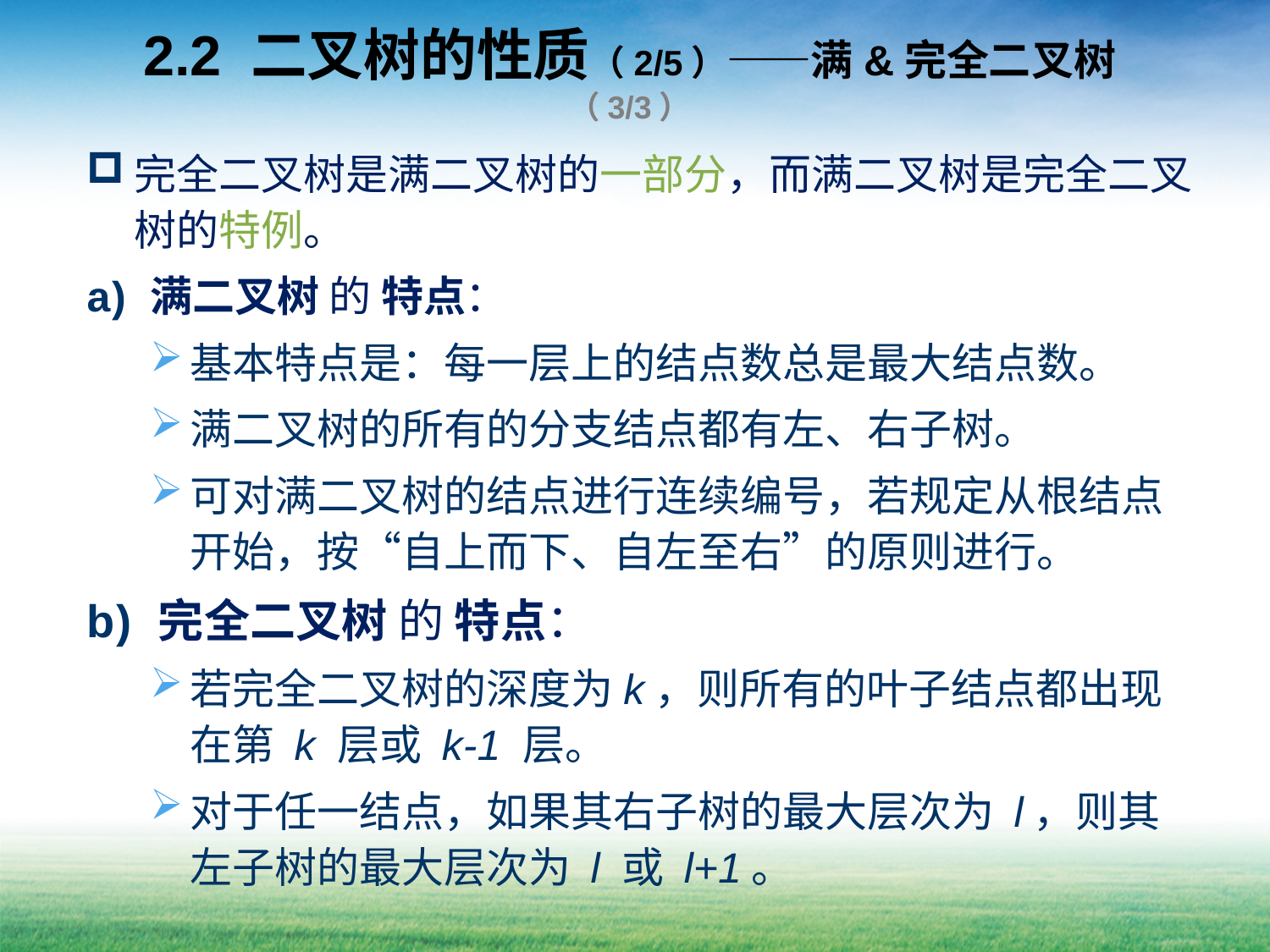

# 2.2 二叉树的性质（2/5）——满&完全二叉树（3/3）
完全二叉树是满二叉树的一部分，而满二叉树是完全二叉树的特例。
满二叉树 的 特点：
基本特点是：每一层上的结点数总是最大结点数。
满二叉树的所有的分支结点都有左、右子树。
可对满二叉树的结点进行连续编号，若规定从根结点开始，按“自上而下、自左至右”的原则进行。
完全二叉树 的 特点：
若完全二叉树的深度为k，则所有的叶子结点都出现在第 k 层或 k-1 层。
对于任一结点，如果其右子树的最大层次为 l，则其左子树的最大层次为 l 或 l+1。